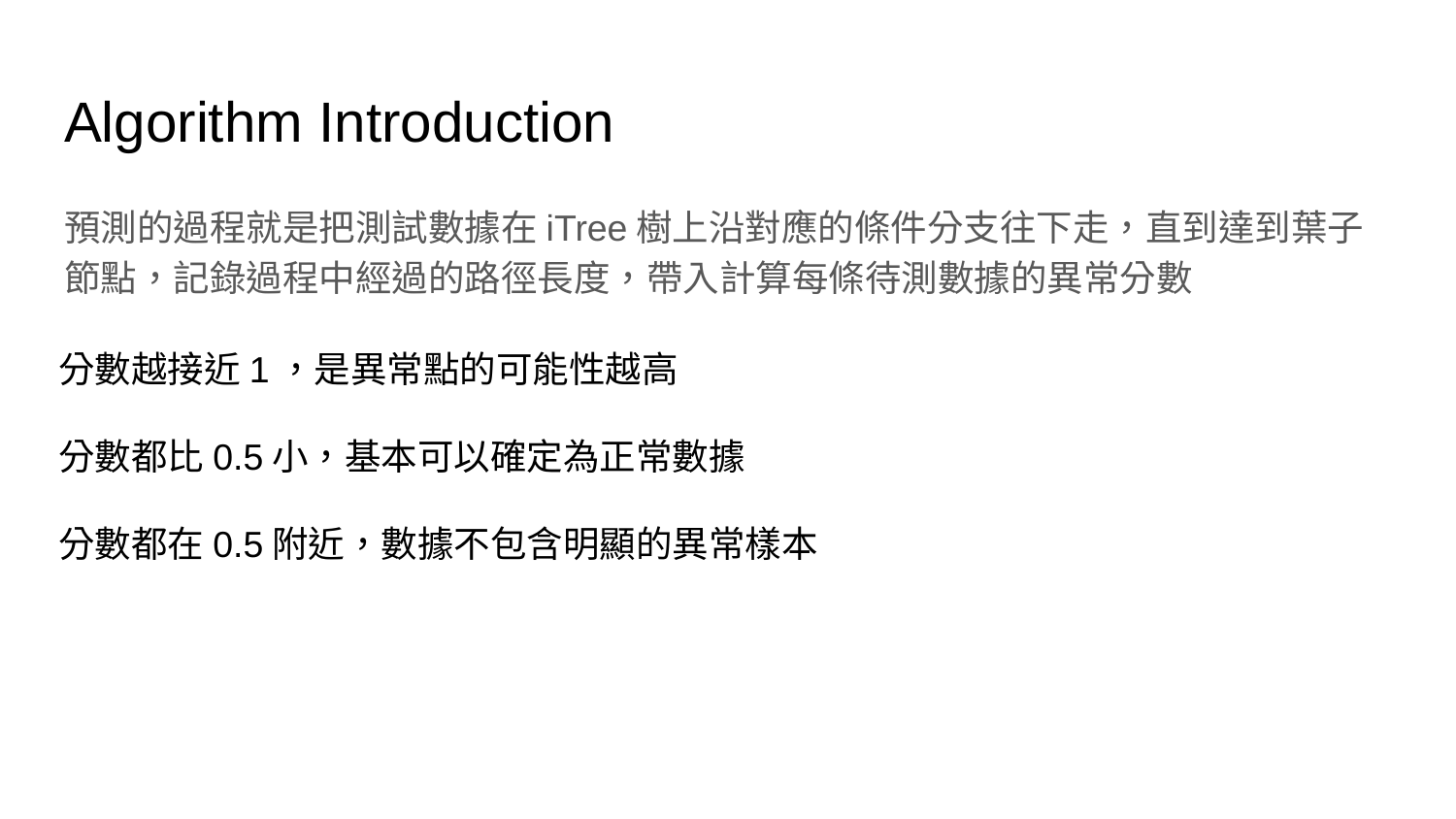

# Algorithm Introduction
預測的過程就是把測試數據在iTree樹上沿對應的條件分支往下走，直到達到葉子節點，記錄過程中經過的路徑長度，帶入計算每條待測數據的異常分數

分數越接近1，是異常點的可能性越高

分數都比0.5小，基本可以確定為正常數據

分數都在0.5附近，數據不包含明顯的異常樣本